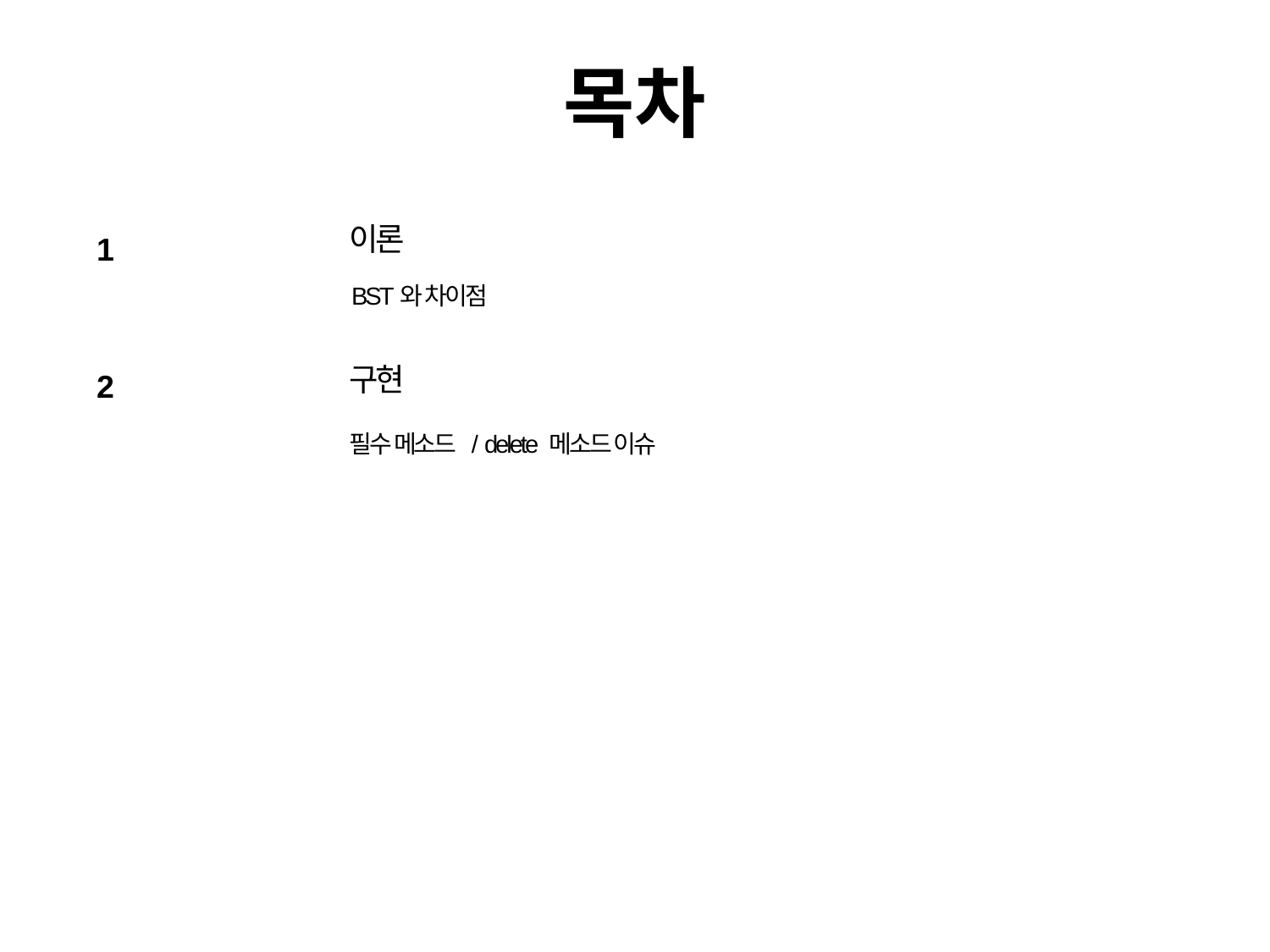

# 목차
이론
BST와 차이점
1
구현
필수 메소드  /  delete 메소드 이슈
2